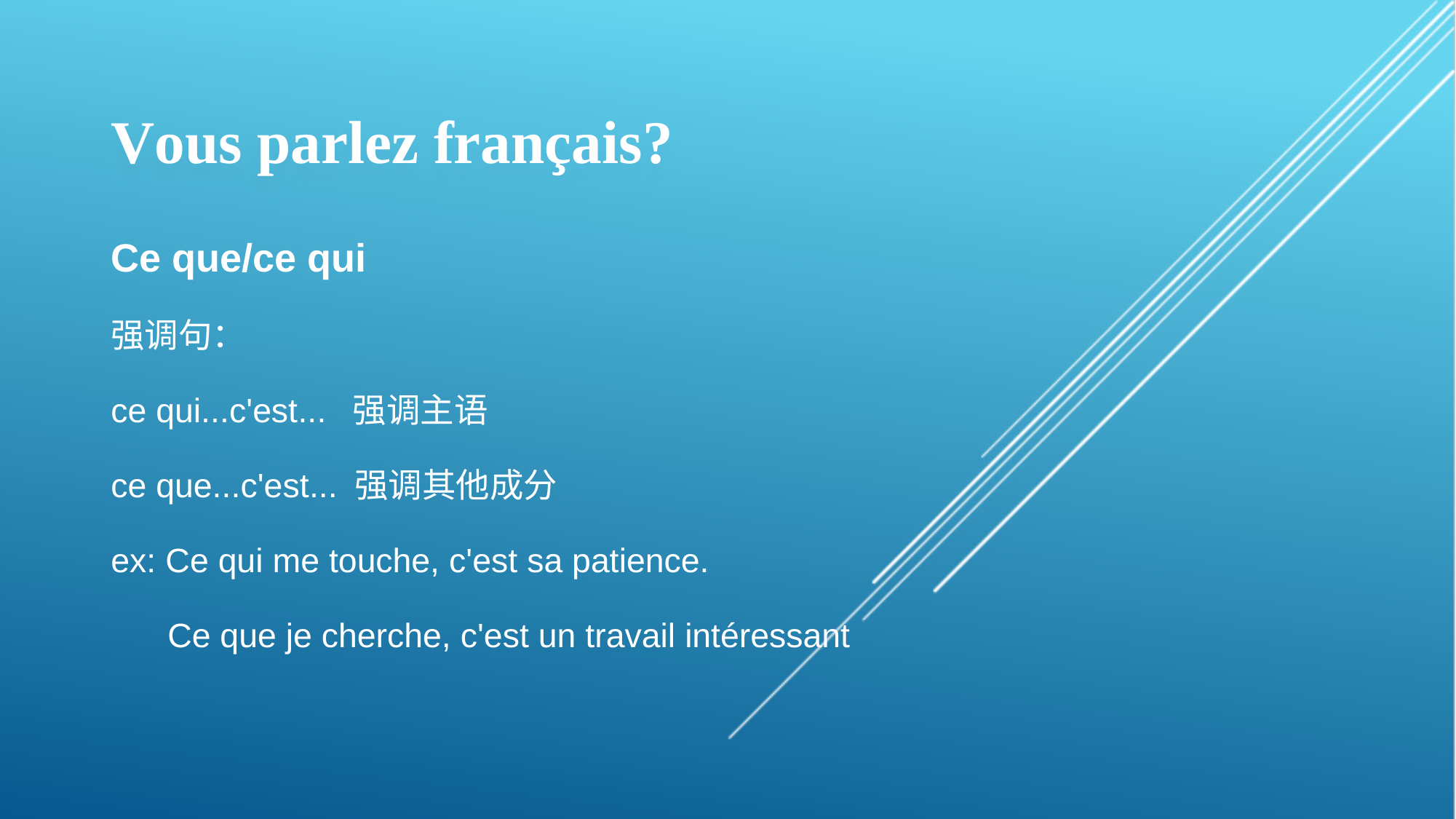

# Vous parlez français?
Ce que/ce qui
强调句：
ce qui...c'est...  强调主语
ce que...c'est... 强调其他成分
ex: Ce qui me touche, c'est sa patience.
      Ce que je cherche, c'est un travail intéressant